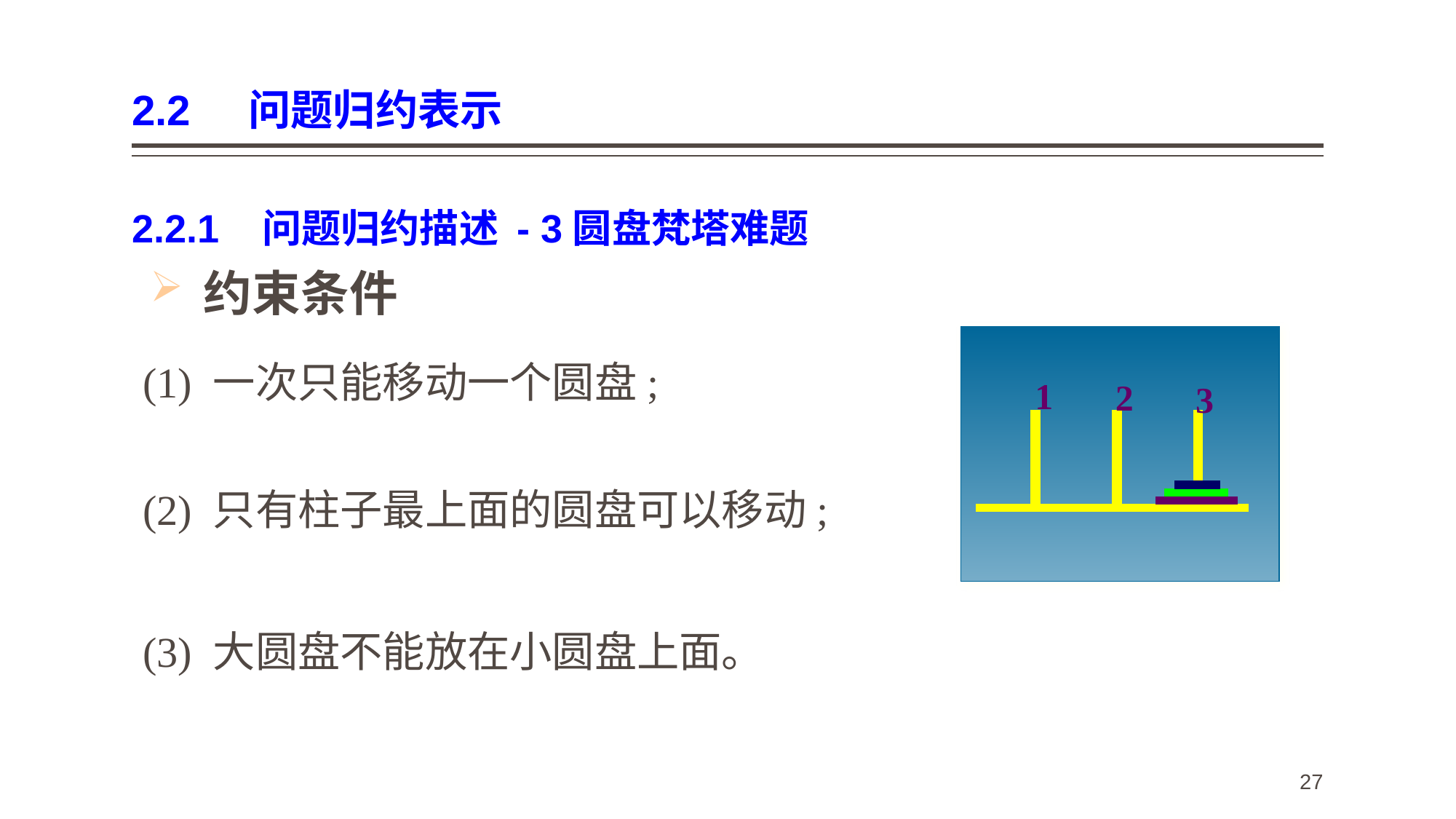

# 2.2    问题归约表示
2.2.1   问题归约描述 - 3圆盘梵塔难题
 约束条件

1
2
3

(1) 一次只能移动一个圆盘;
(2) 只有柱子最上面的圆盘可以移动;
(3) 大圆盘不能放在小圆盘上面。
27